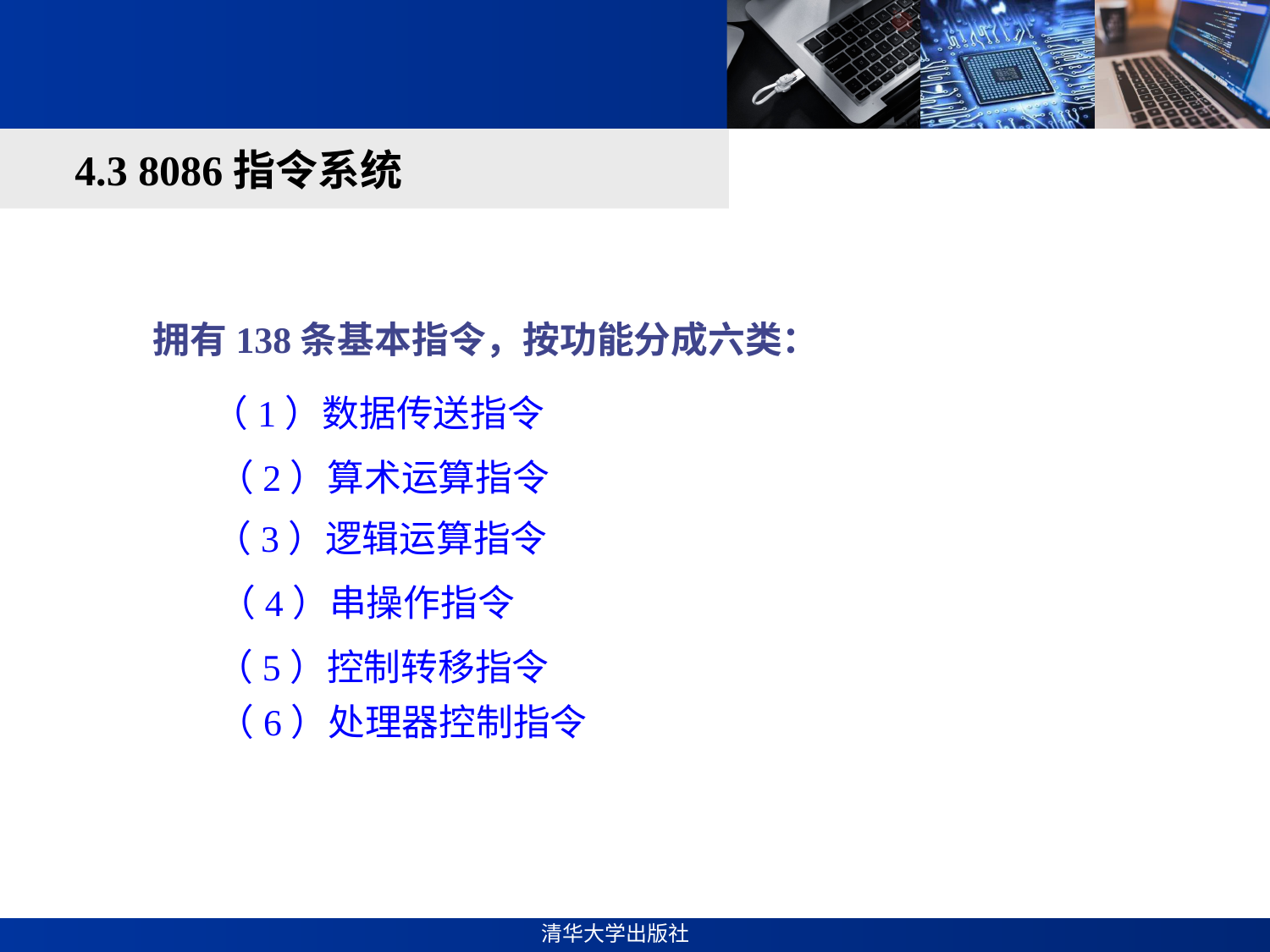

#
4.3 8086指令系统
拥有138条基本指令，按功能分成六类：
（1）数据传送指令
 （2）算术运算指令
（3）逻辑运算指令
 （4）串操作指令
（5）控制转移指令
（6）处理器控制指令